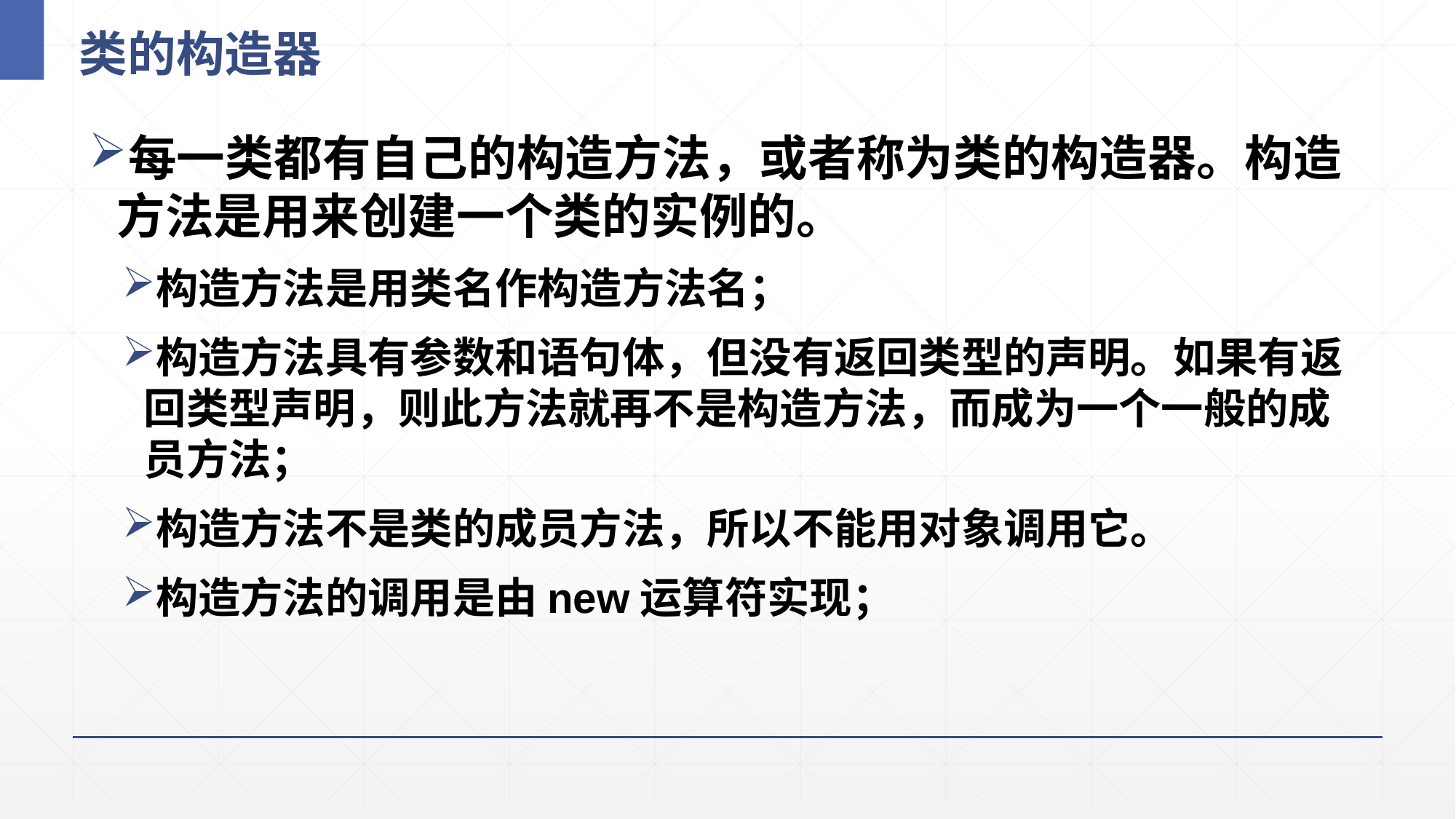

# 类的构造器
每一类都有自己的构造方法，或者称为类的构造器。构造方法是用来创建一个类的实例的。
构造方法是用类名作构造方法名；
构造方法具有参数和语句体，但没有返回类型的声明。如果有返回类型声明，则此方法就再不是构造方法，而成为一个一般的成员方法；
构造方法不是类的成员方法，所以不能用对象调用它。
构造方法的调用是由new运算符实现；